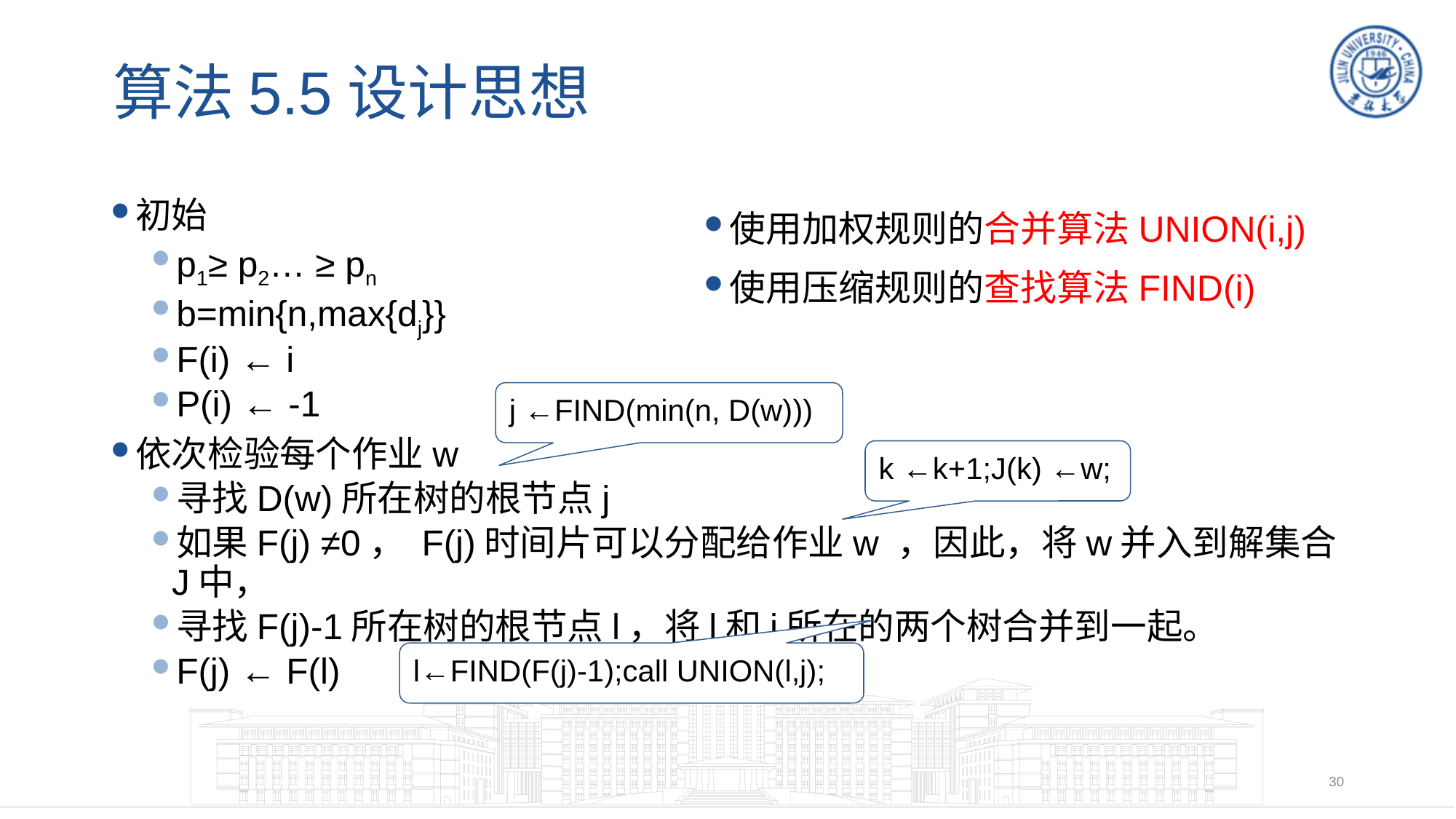

# 算法5.5设计思想
初始
p1≥ p2… ≥ pn
b=min{n,max{dj}}
F(i) ← i
P(i) ← -1
依次检验每个作业w
寻找D(w)所在树的根节点j
如果F(j) ≠0， F(j)时间片可以分配给作业w ，因此，将w并入到解集合J中，
寻找F(j)-1所在树的根节点l，将l和j所在的两个树合并到一起。
F(j) ← F(l)
使用加权规则的合并算法UNION(i,j)
使用压缩规则的查找算法FIND(i)
j ←FIND(min(n, D(w)))
k ←k+1;J(k) ←w;
l←FIND(F(j)-1);call UNION(l,j);
30